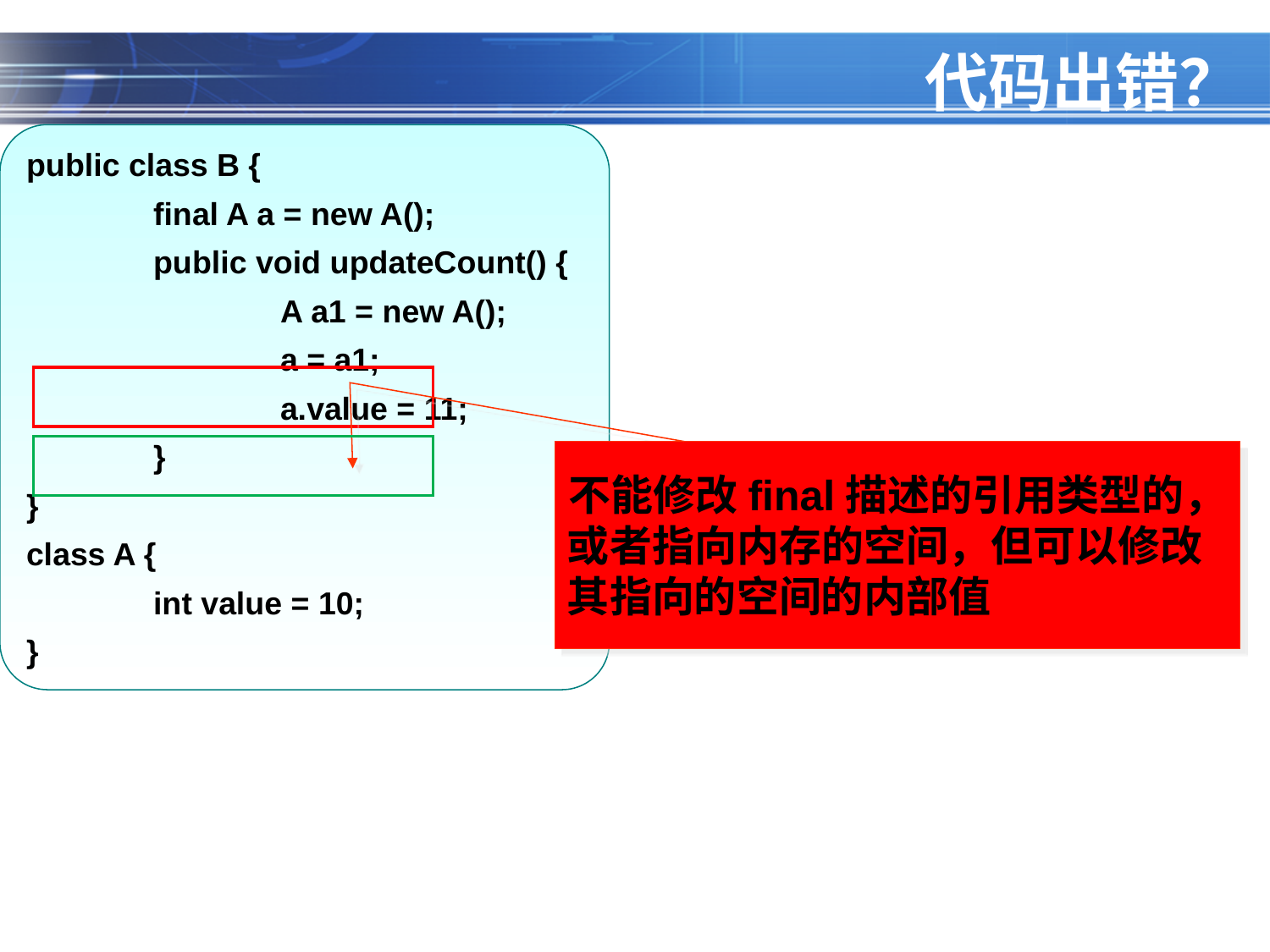

# 代码出错？
public class B {
	final A a = new A();
	public void updateCount() {
		A a1 = new A();
		a = a1;
		a.value = 11;
	}
}
class A {
	int value = 10;
}

不能修改final描述的引用类型的，
或者指向内存的空间，但可以修改
其指向的空间的内部值